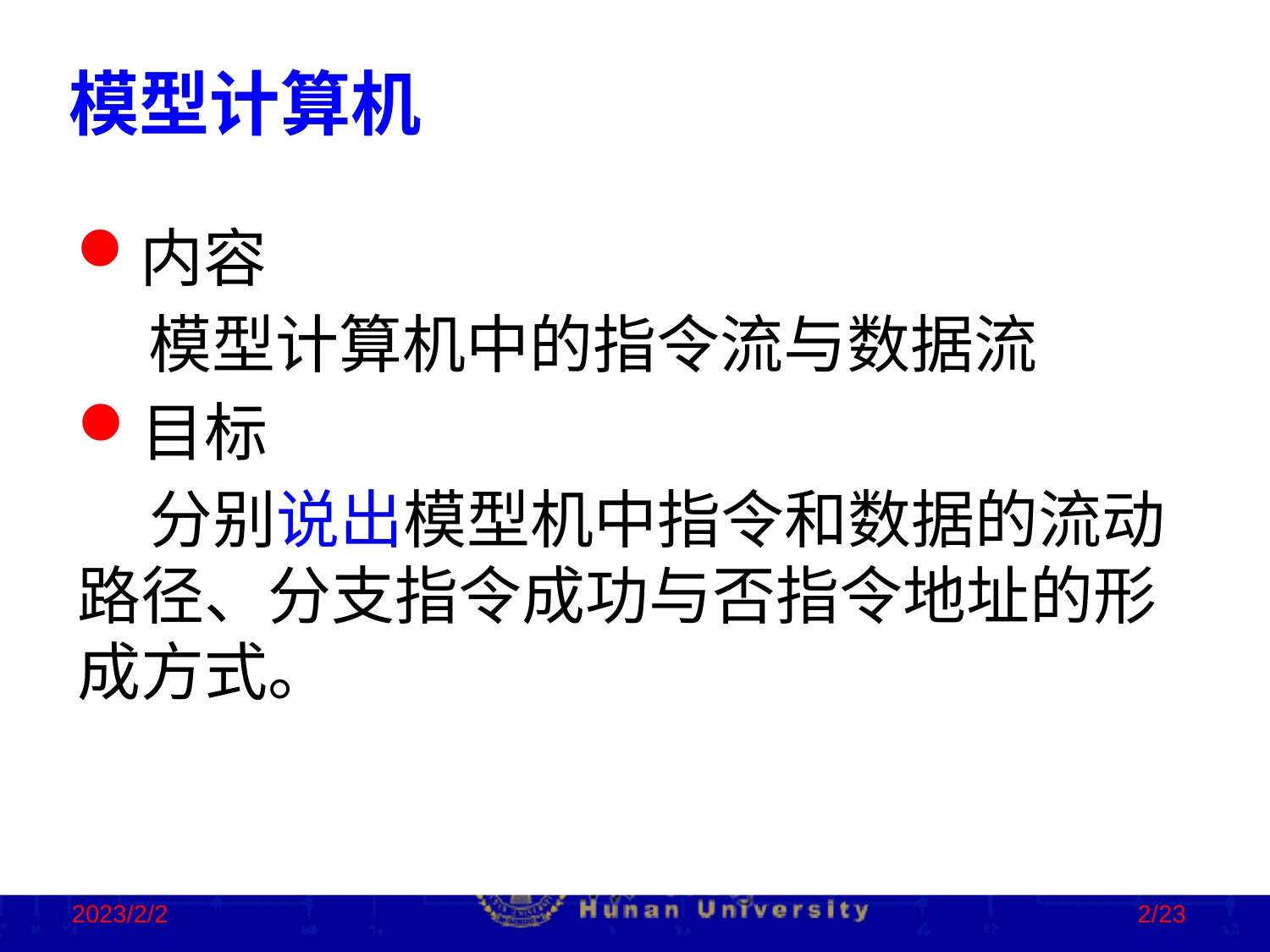

模型计算机
内容
    模型计算机中的指令流与数据流
目标
    分别说出模型机中指令和数据的流动路径、分支指令成功与否指令地址的形成方式。
2023/2/2
2/23